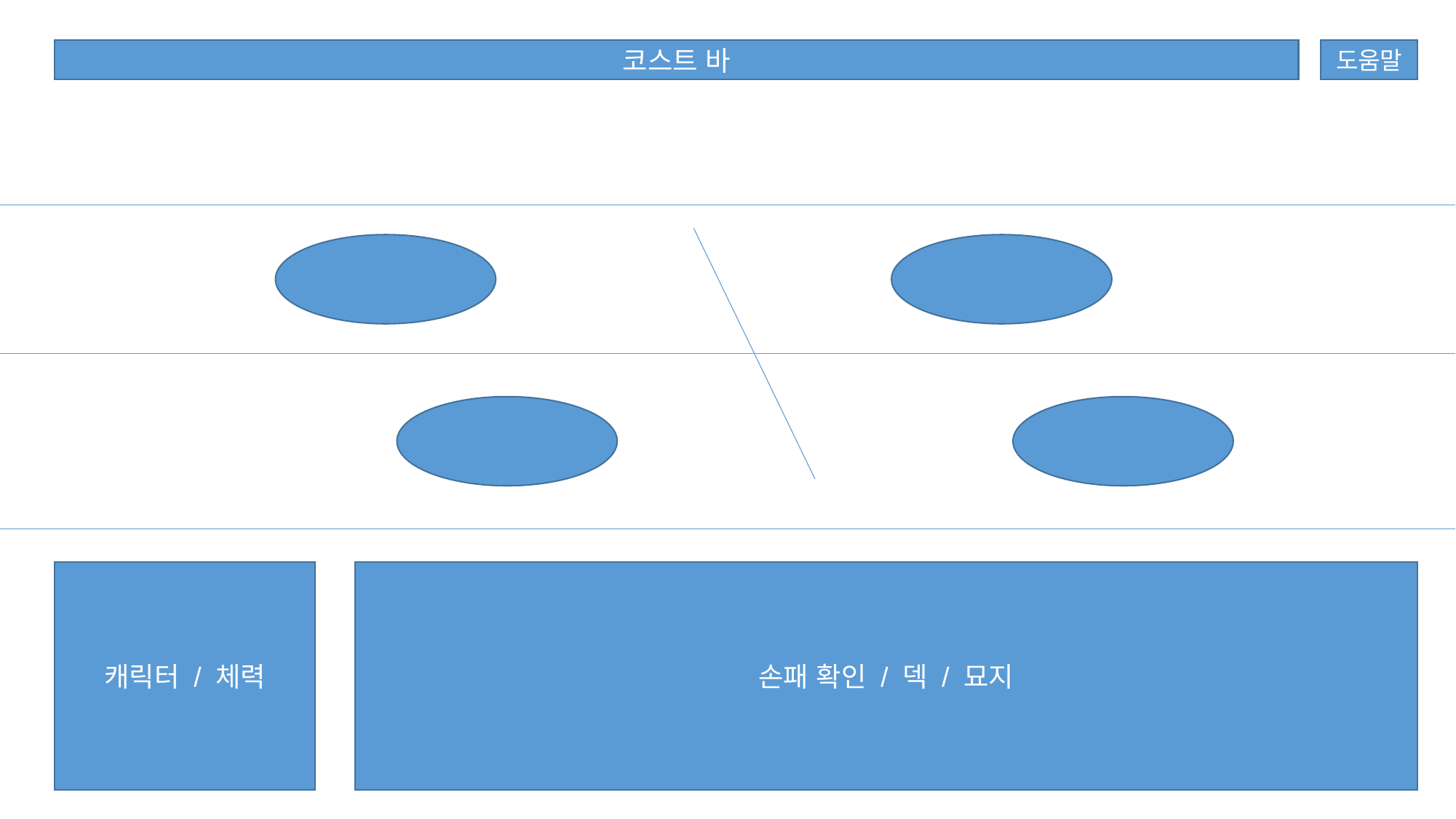

코스트 바
도움말

캐릭터 / 체력
손패 확인 / 덱 / 묘지